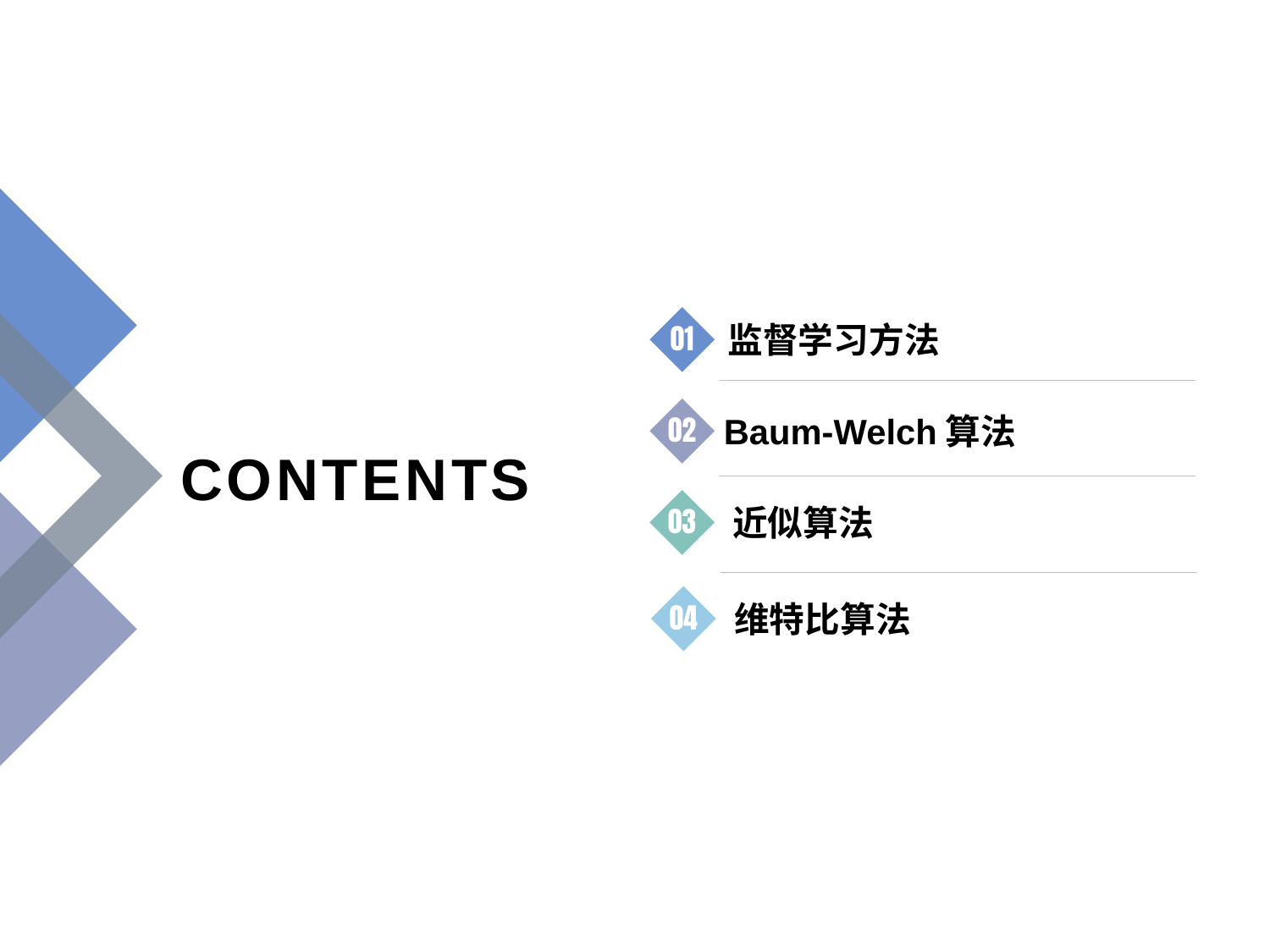

01
监督学习方法
02
Baum-Welch算法
CONTENTS
03
近似算法
04
维特比算法